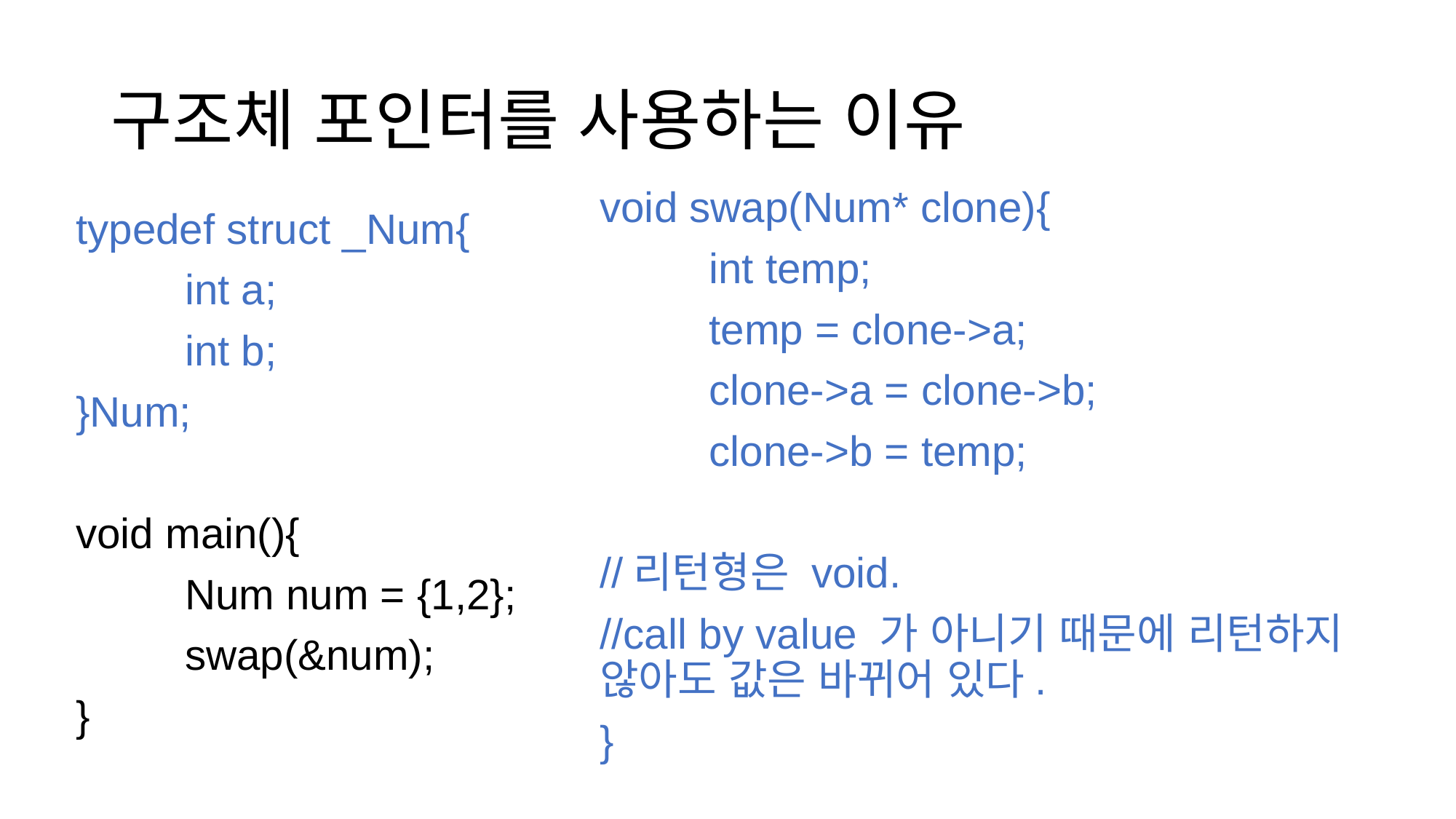

# 구조체 포인터를 사용하는 이유
void swap(Num* clone){
	int temp;
	temp = clone->a;
	clone->a = clone->b;
	clone->b = temp;

//리턴형은 void.
//call by value 가 아니기 때문에 리턴하지 않아도 값은 바뀌어 있다.
}

typedef struct _Num{
	int a;
	int b;
}Num;

void main(){
	Num num = {1,2};
	swap(&num);
}